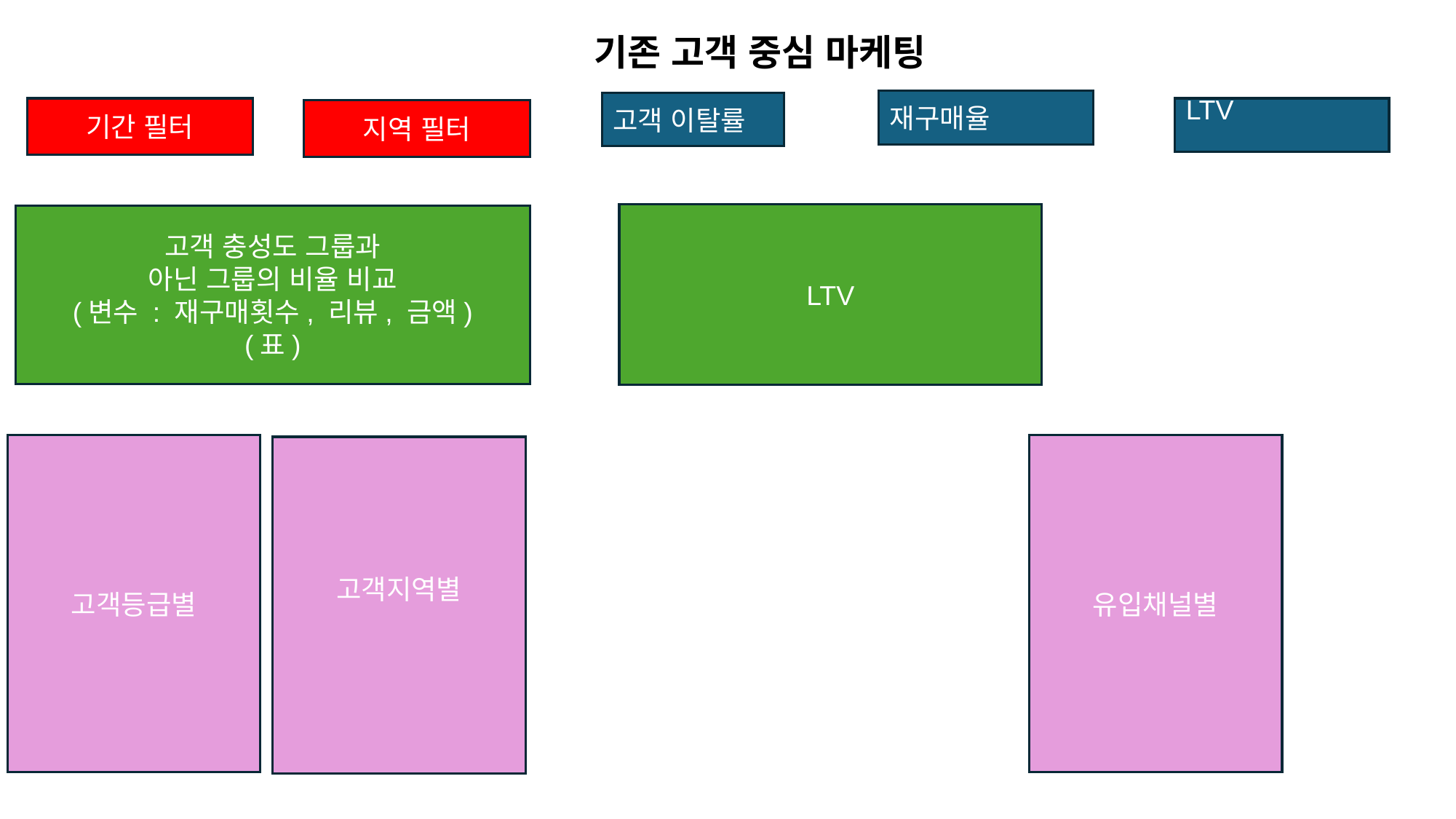

# 기존 고객 중심 마케팅
재구매율
고객 이탈률
기간 필터
LTV
지역 필터
LTV
고객 충성도 그룹과
아닌 그룹의 비율 비교
(변수 : 재구매횟수, 리뷰, 금액)
(표)
고객등급별
유입채널별
고객지역별